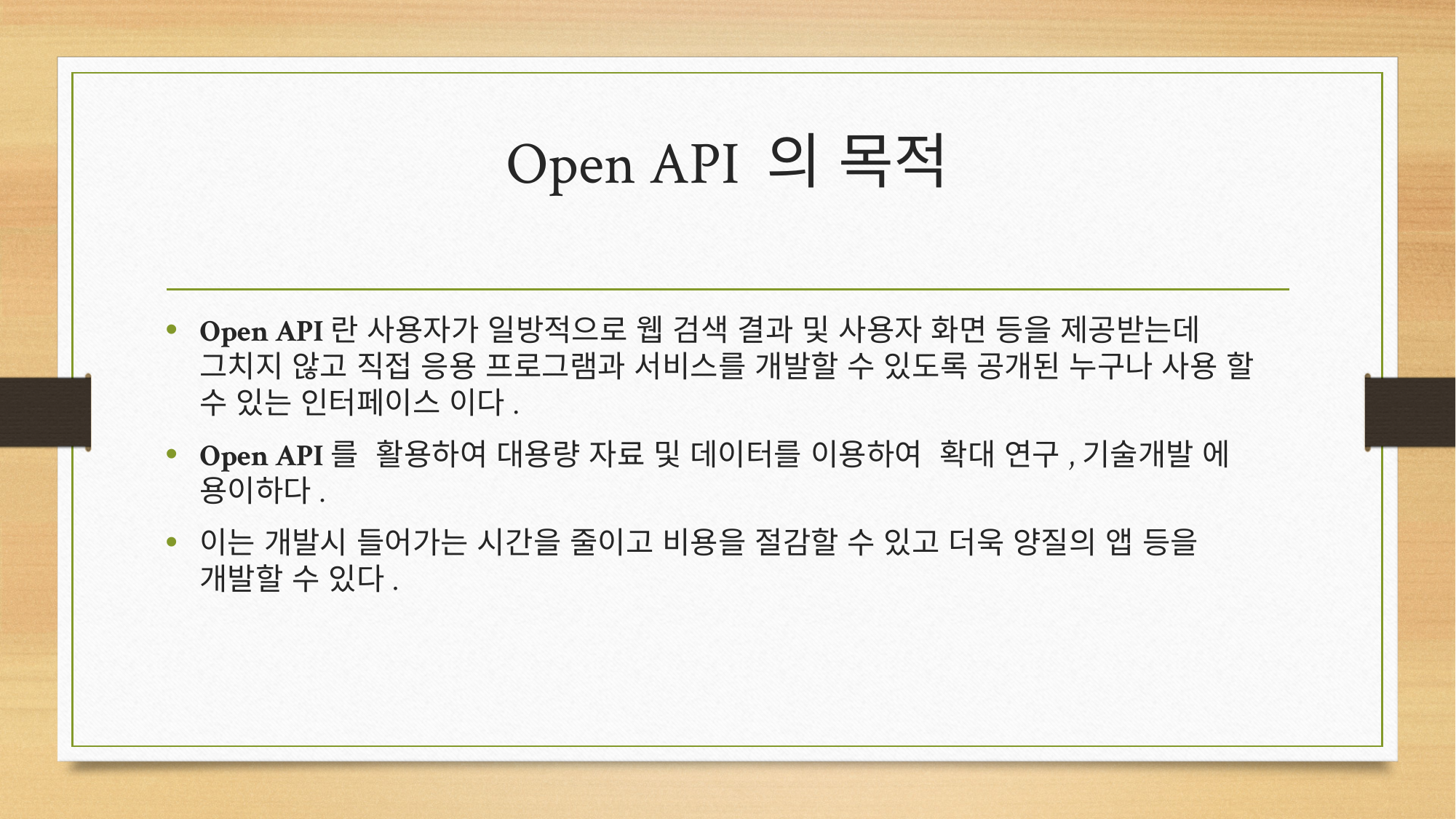

# Open API 의 목적
Open API란 사용자가 일방적으로 웹 검색 결과 및 사용자 화면 등을 제공받는데 그치지 않고 직접 응용 프로그램과 서비스를 개발할 수 있도록 공개된 누구나 사용 할 수 있는 인터페이스 이다.
Open API를  활용하여 대용량 자료 및 데이터를 이용하여  확대 연구,기술개발 에 용이하다.
이는 개발시 들어가는 시간을 줄이고 비용을 절감할 수 있고 더욱 양질의 앱 등을 개발할 수 있다.